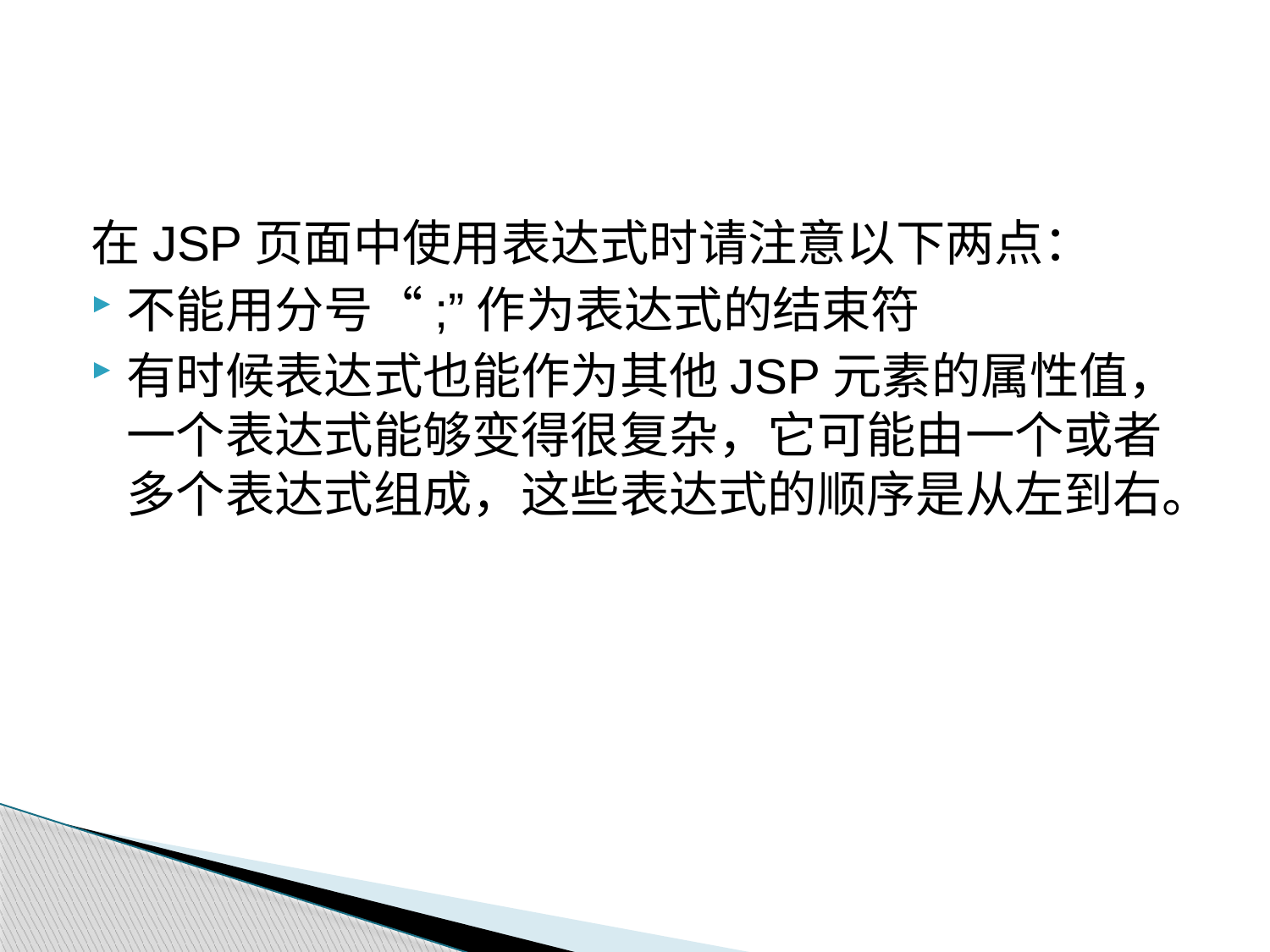

在JSP页面中使用表达式时请注意以下两点：
不能用分号“;”作为表达式的结束符
有时候表达式也能作为其他JSP元素的属性值，一个表达式能够变得很复杂，它可能由一个或者多个表达式组成，这些表达式的顺序是从左到右。